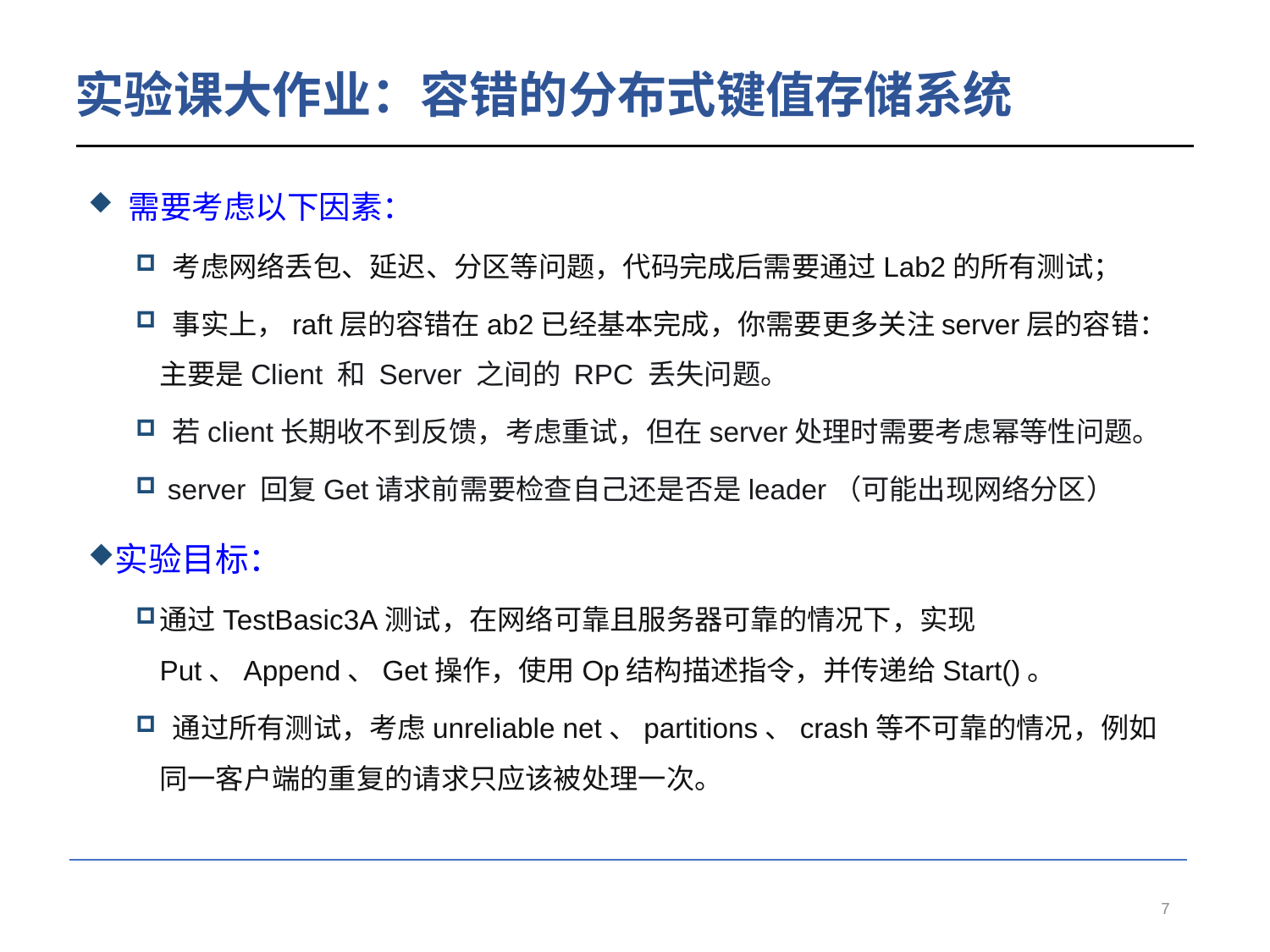

# 实验课大作业：容错的分布式键值存储系统
 需要考虑以下因素：
 考虑网络丢包、延迟、分区等问题，代码完成后需要通过Lab2的所有测试；
 事实上，raft层的容错在ab2已经基本完成，你需要更多关注server层的容错：主要是Client 和 Server 之间的 RPC 丢失问题。
 若client长期收不到反馈，考虑重试，但在server处理时需要考虑幂等性问题。
 server 回复Get请求前需要检查自己还是否是leader（可能出现网络分区）
实验目标：
通过TestBasic3A测试，在网络可靠且服务器可靠的情况下，实现Put、Append、Get操作，使用Op结构描述指令，并传递给Start()。
 通过所有测试，考虑unreliable net、partitions、crash等不可靠的情况，例如同一客户端的重复的请求只应该被处理一次。

7